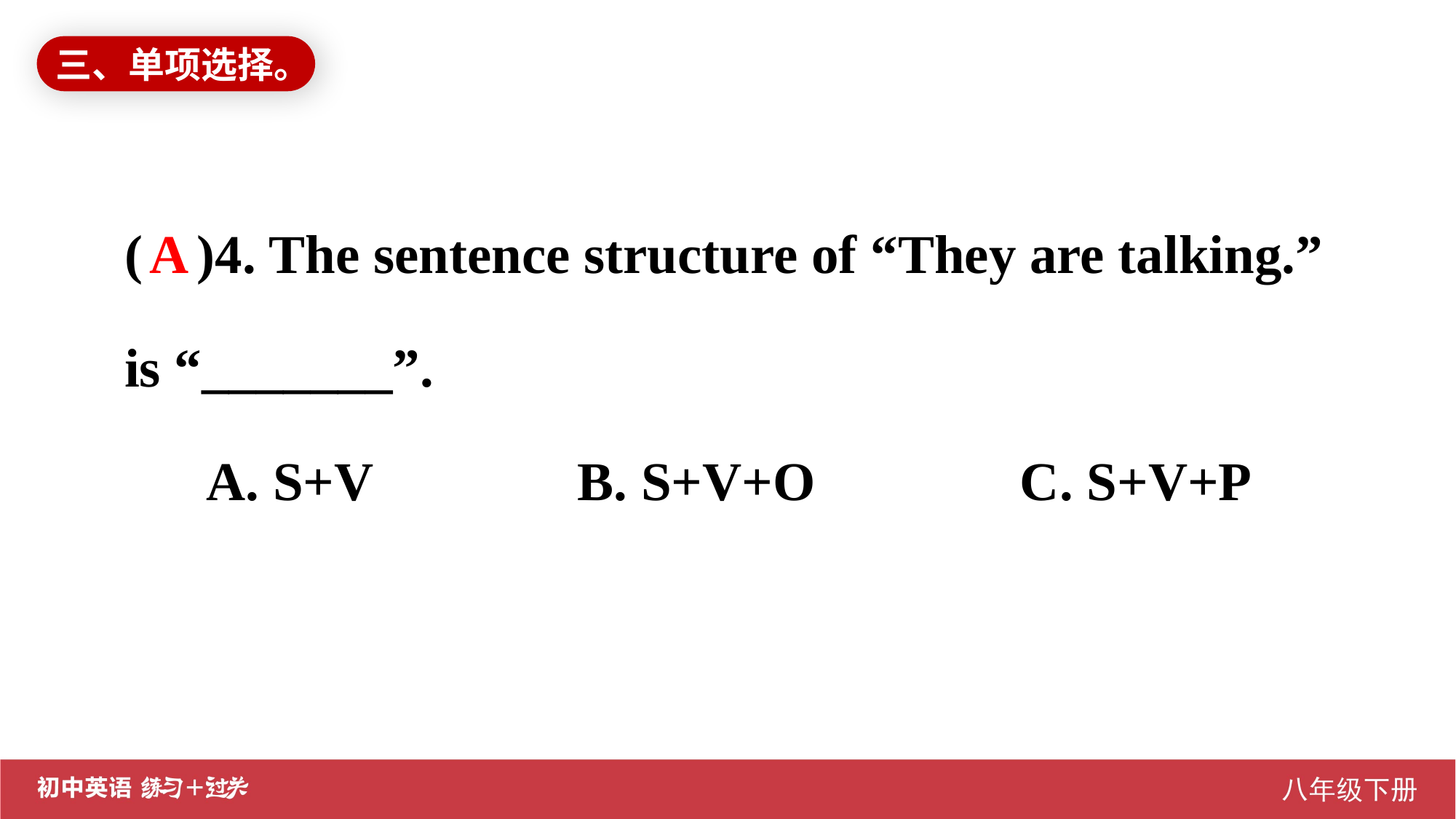

三、单项选择。
(    )4. The sentence structure of “They are talking.” is “_______”.
      A. S+V               B. S+V+O               C. S+V+P
A